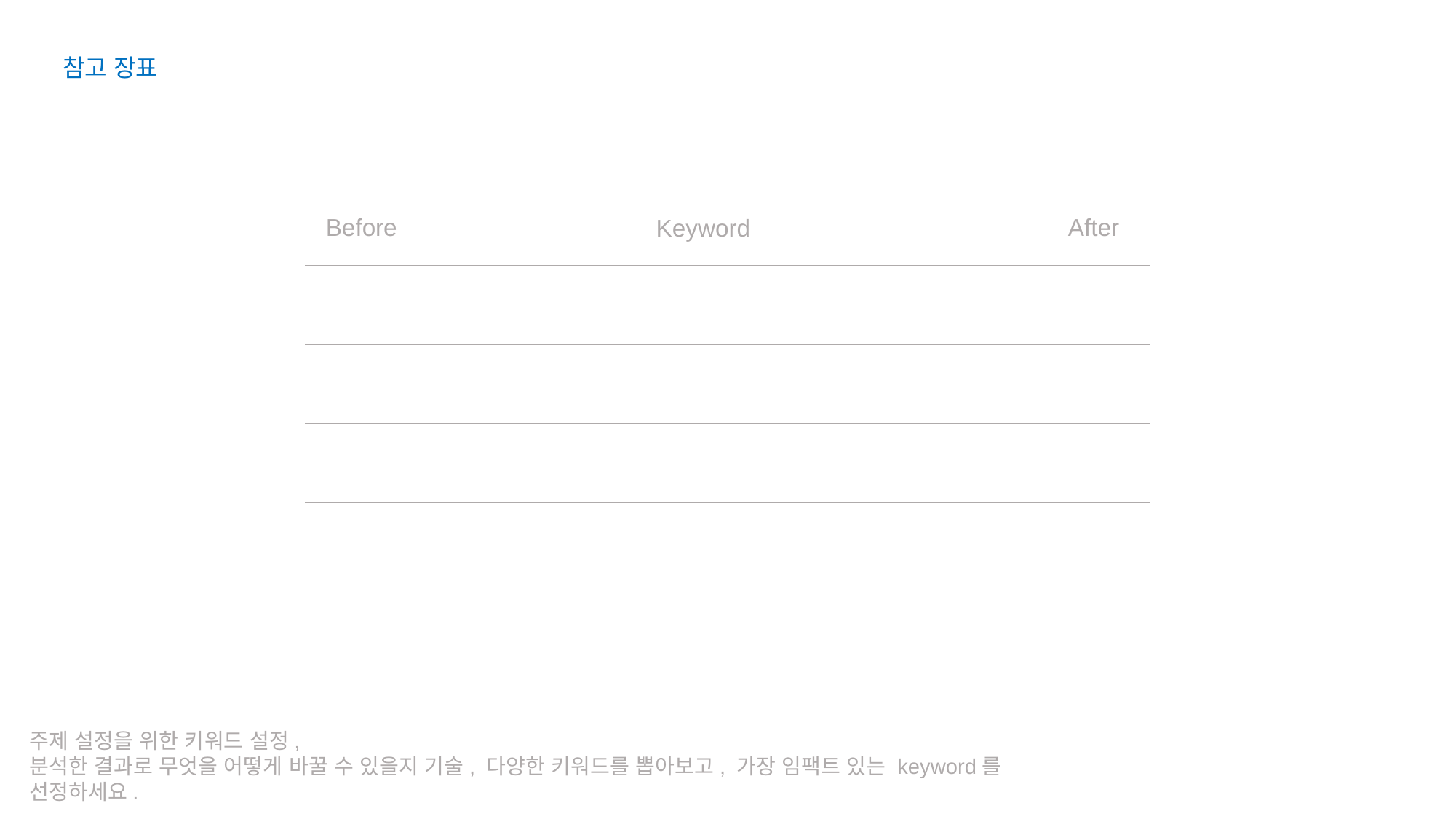

참고 장표
After
Before
Keyword
주제 설정을 위한 키워드 설정,
분석한 결과로 무엇을 어떻게 바꿀 수 있을지 기술, 다양한 키워드를 뽑아보고, 가장 임팩트 있는 keyword를 선정하세요.